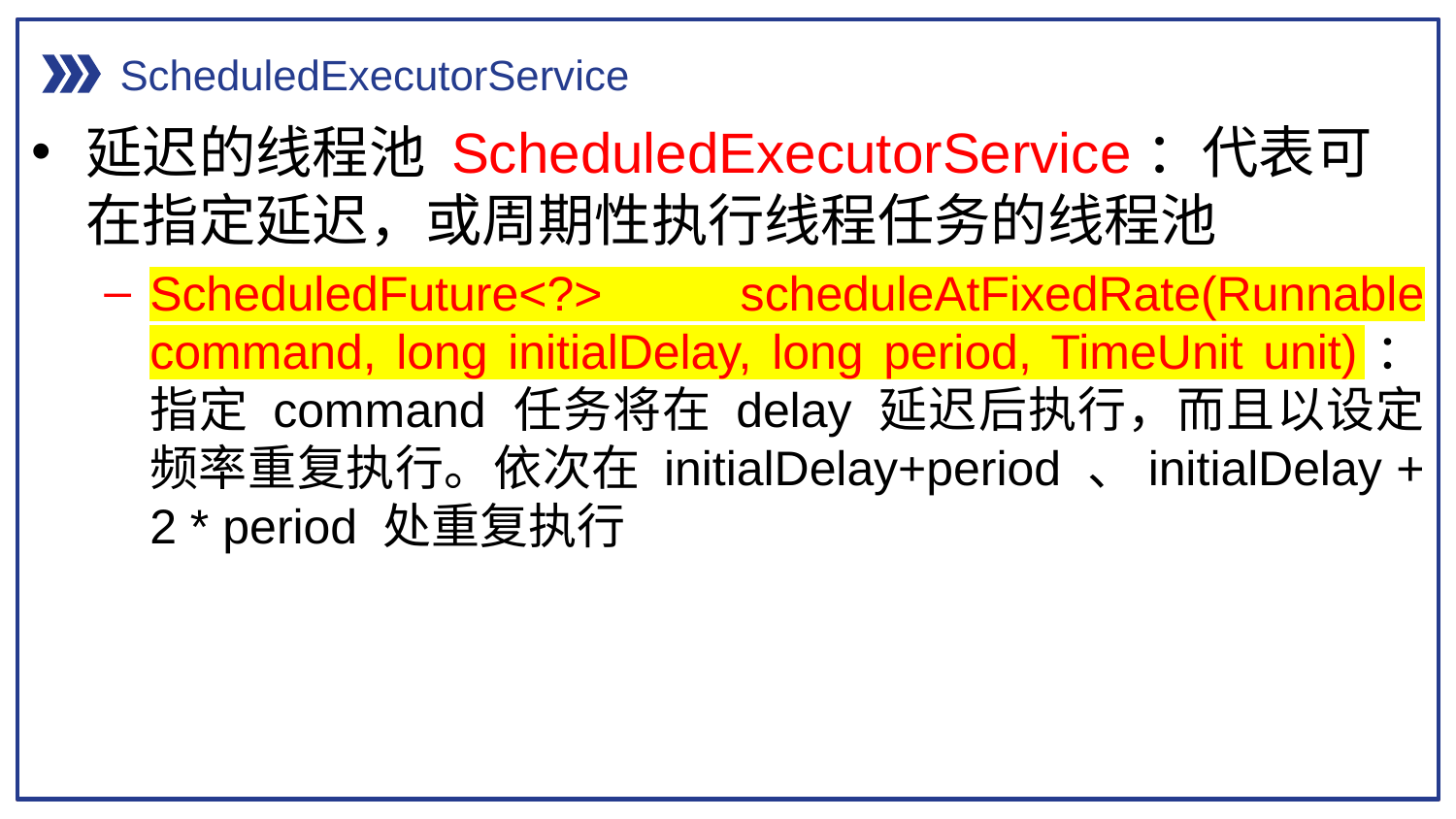

ScheduledExecutorService

延迟的线程池 ScheduledExecutorService：代表可在指定延迟，或周期性执行线程任务的线程池
ScheduledFuture<?> scheduleAtFixedRate(Runnable command, long initialDelay, long period, TimeUnit unit)：指定 command 任务将在 delay 延迟后执行，而且以设定频率重复执行。依次在 initialDelay+period 、initialDelay + 2 * period 处重复执行